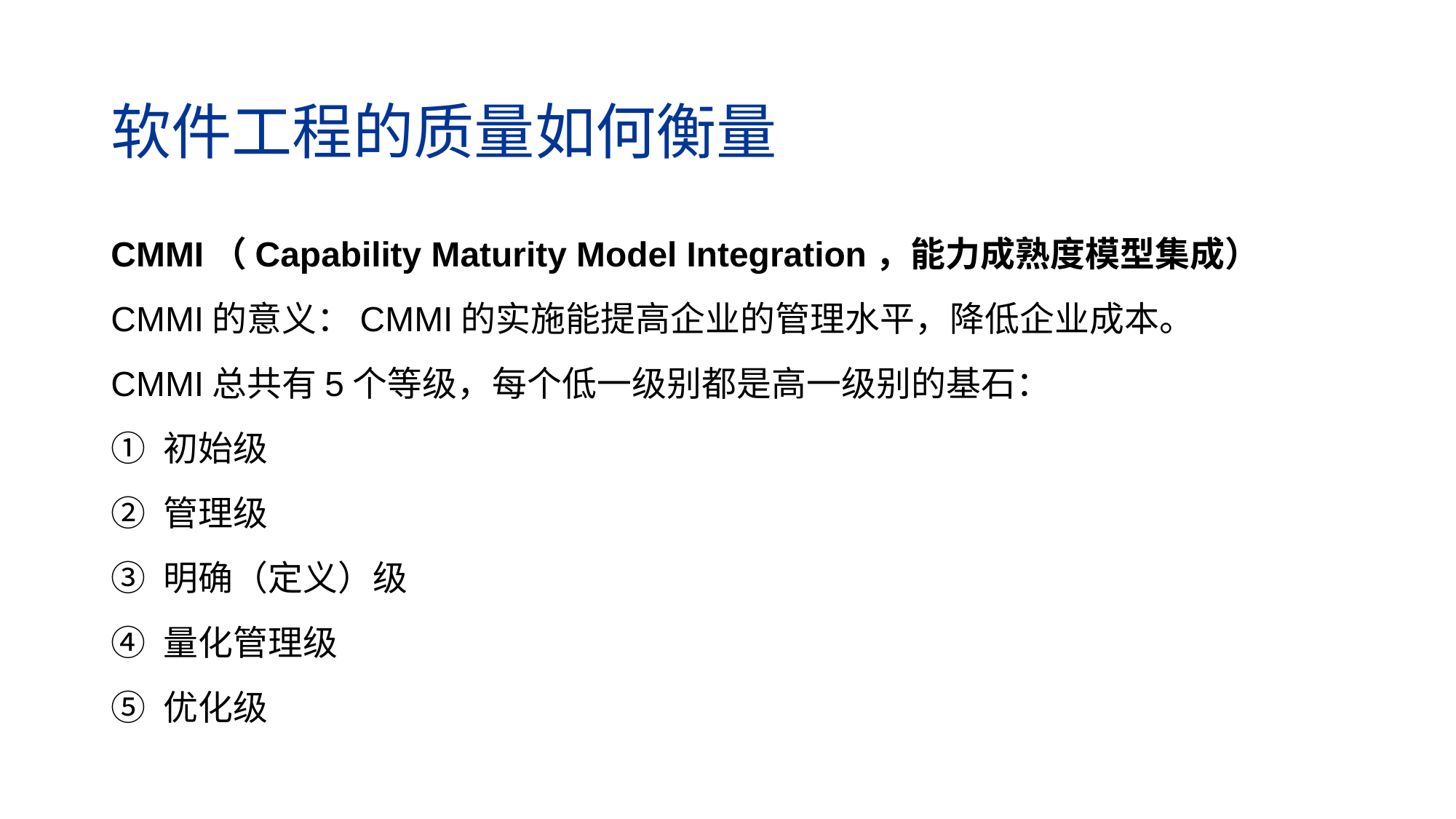

# 软件工程的质量如何衡量
CMMI（Capability Maturity Model Integration，能力成熟度模型集成）
CMMI的意义：CMMI的实施能提高企业的管理水平，降低企业成本。
CMMI总共有5个等级，每个低一级别都是高一级别的基石：
初始级
管理级
明确（定义）级
量化管理级
优化级